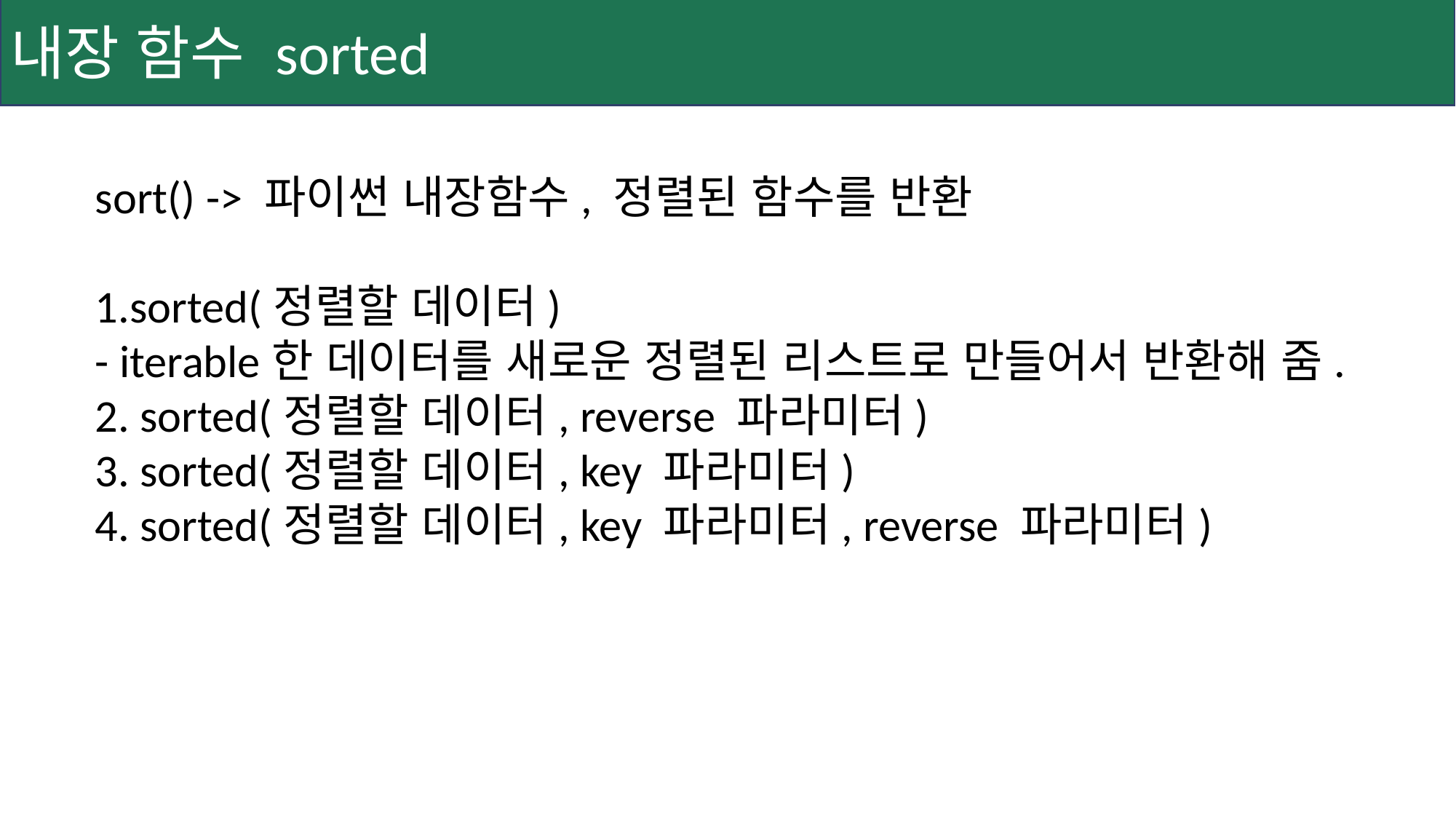

내장 함수 sorted
sort() -> 파이썬 내장함수, 정렬된 함수를 반환

1.sorted(정렬할 데이터)
- iterable한 데이터를 새로운 정렬된 리스트로 만들어서 반환해 줌.
2. sorted(정렬할 데이터, reverse 파라미터)
3. sorted(정렬할 데이터, key 파라미터)
4. sorted(정렬할 데이터, key 파라미터, reverse 파라미터)